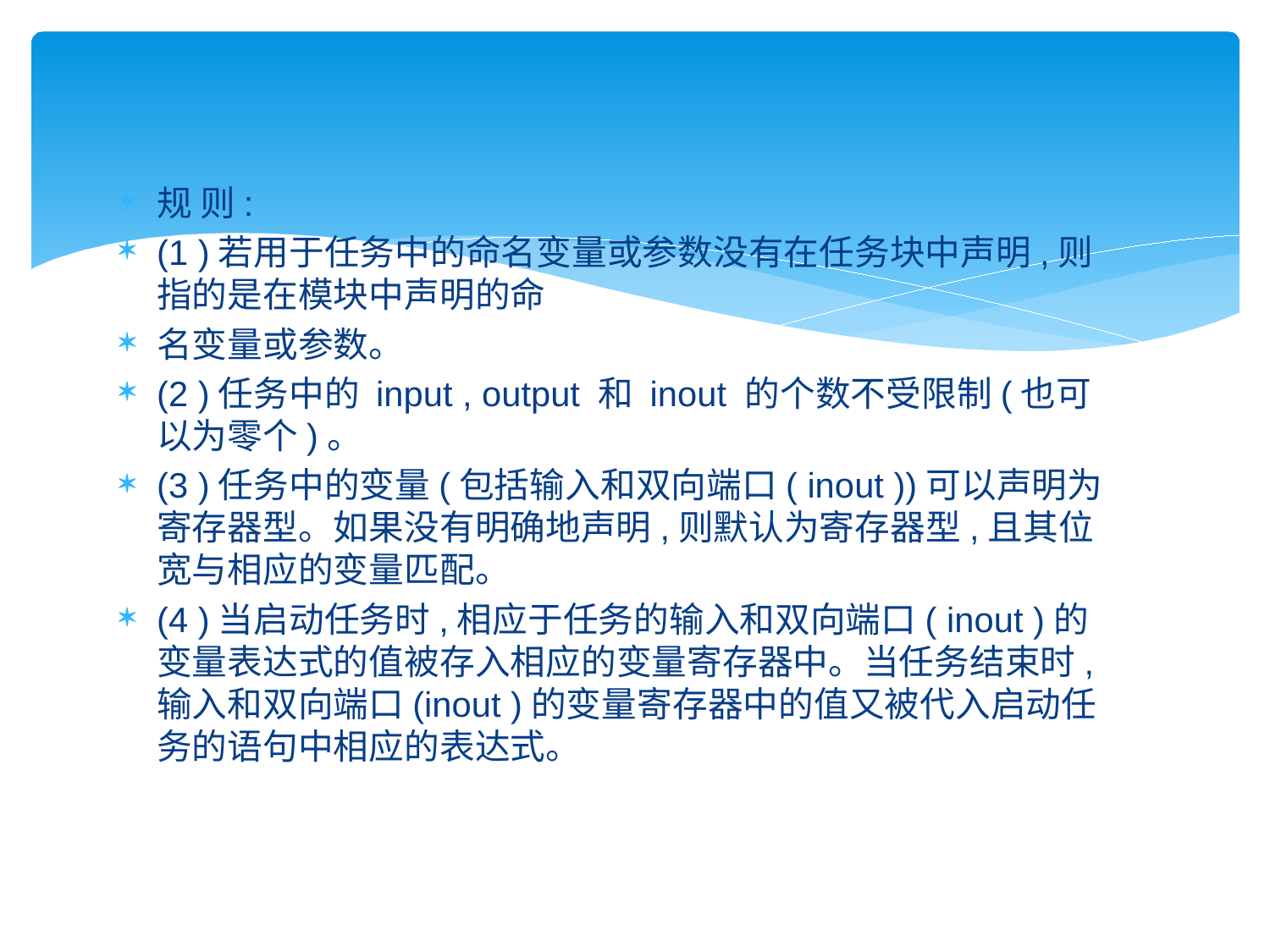

#
规 则:
(1 )若用于任务中的命名变量或参数没有在任务块中声明,则指的是在模块中声明的命
名变量或参数。
(2 )任务中的 input , output 和 inout 的个数不受限制(也可以为零个)。
(3 )任务中的变量(包括输入和双向端口( inout ))可以声明为寄存器型。如果没有明确地声明,则默认为寄存器型,且其位宽与相应的变量匹配。
(4 )当启动任务时,相应于任务的输入和双向端口( inout )的变量表达式的值被存入相应的变量寄存器中。当任务结束时,输入和双向端口(inout )的变量寄存器中的值又被代入启动任务的语句中相应的表达式。